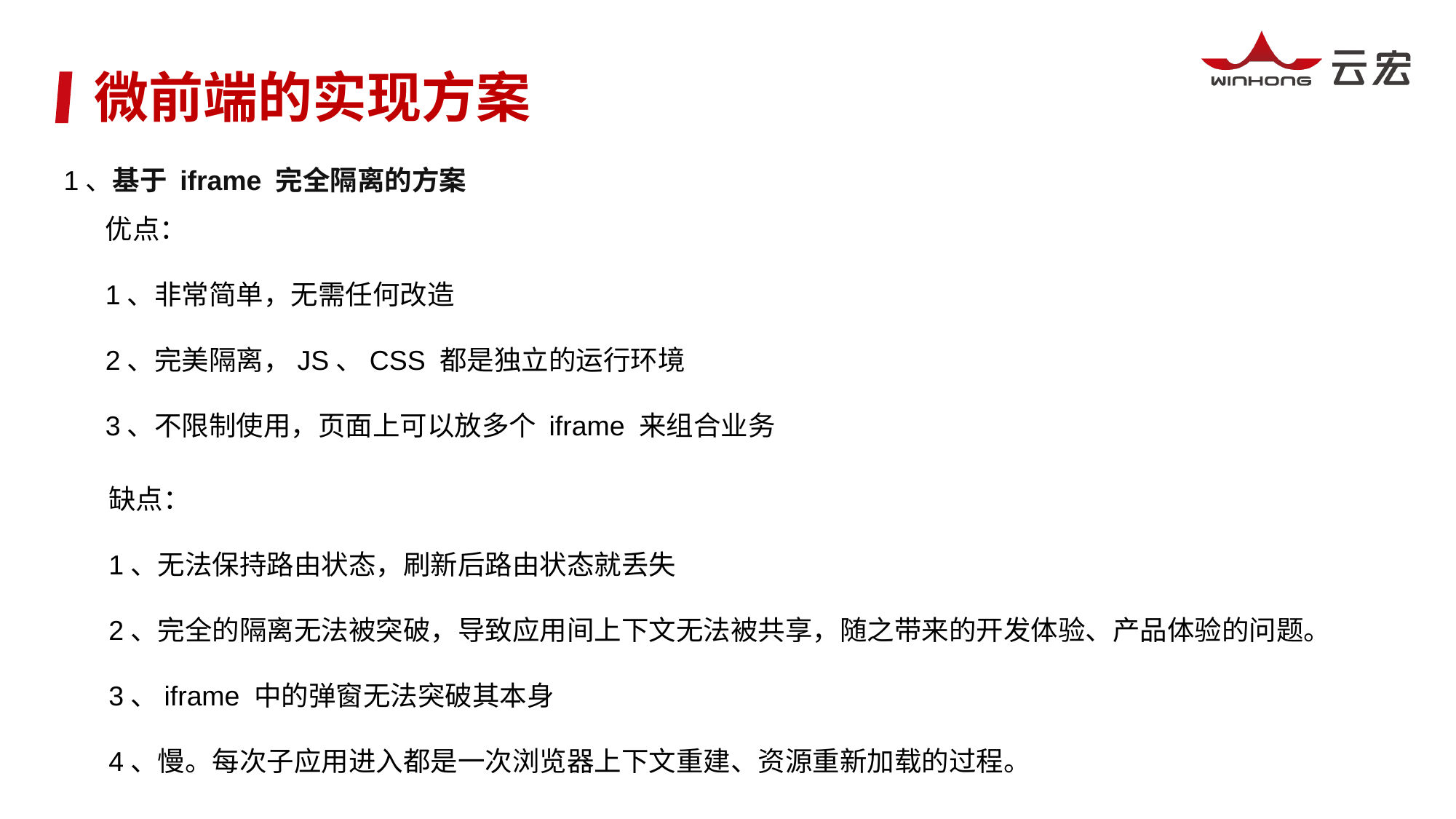

微前端的实现方案
1、基于 iframe 完全隔离的方案

优点：

1、非常简单，无需任何改造

2、完美隔离，JS、CSS 都是独立的运行环境

3、不限制使用，页面上可以放多个 iframe 来组合业务

缺点：

1、无法保持路由状态，刷新后路由状态就丢失

2、完全的隔离无法被突破，导致应用间上下文无法被共享，随之带来的开发体验、产品体验的问题。

3、iframe 中的弹窗无法突破其本身

4、慢。每次子应用进入都是一次浏览器上下文重建、资源重新加载的过程。